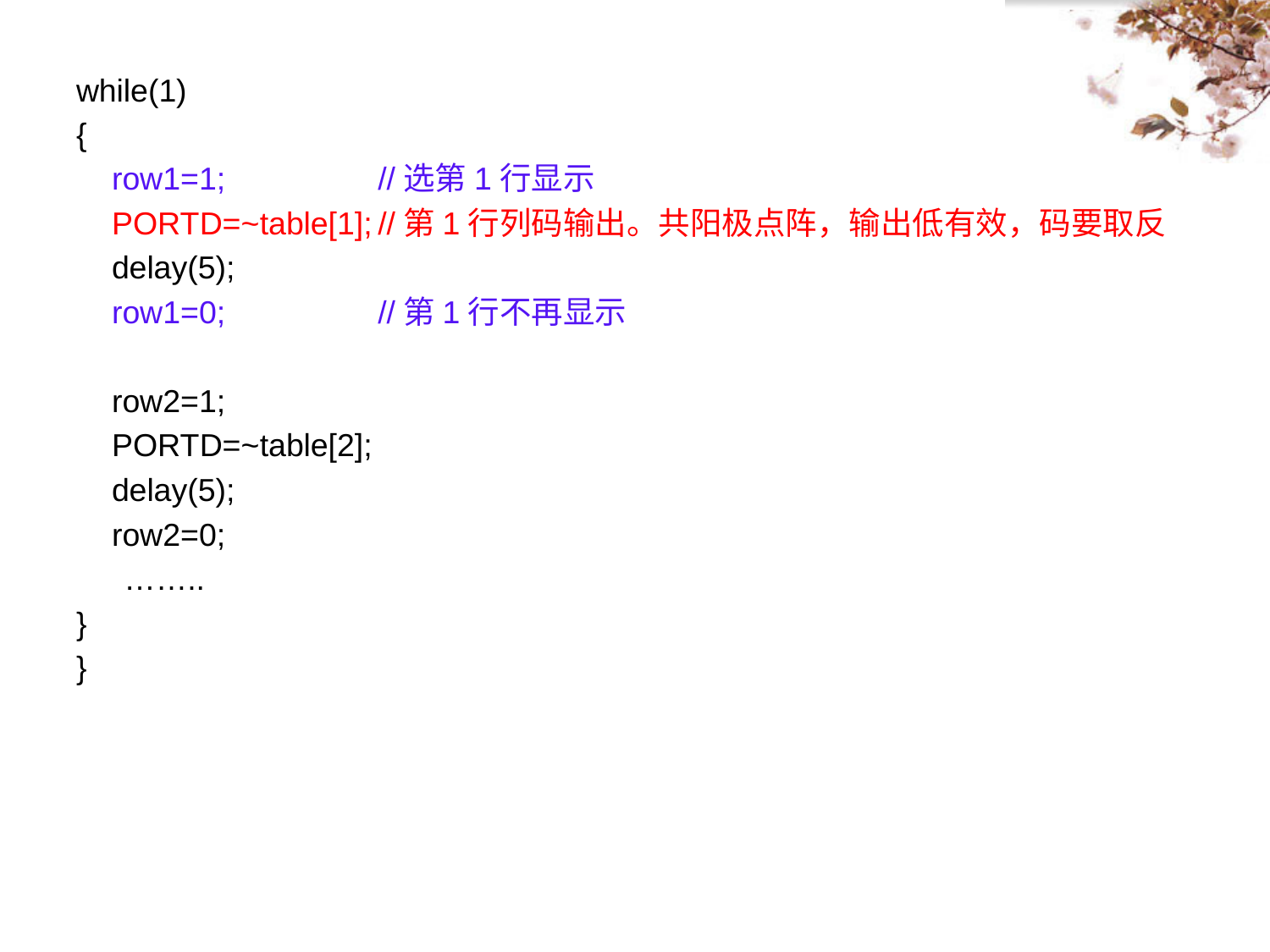

# while(1)
{
    row1=1;		//选第1行显示
    PORTD=~table[1];	//第1行列码输出。共阳极点阵，输出低有效，码要取反
    delay(5);
    row1=0;		//第1行不再显示

    row2=1;
    PORTD=~table[2];
    delay(5);
    row2=0;
  	……..
}
}